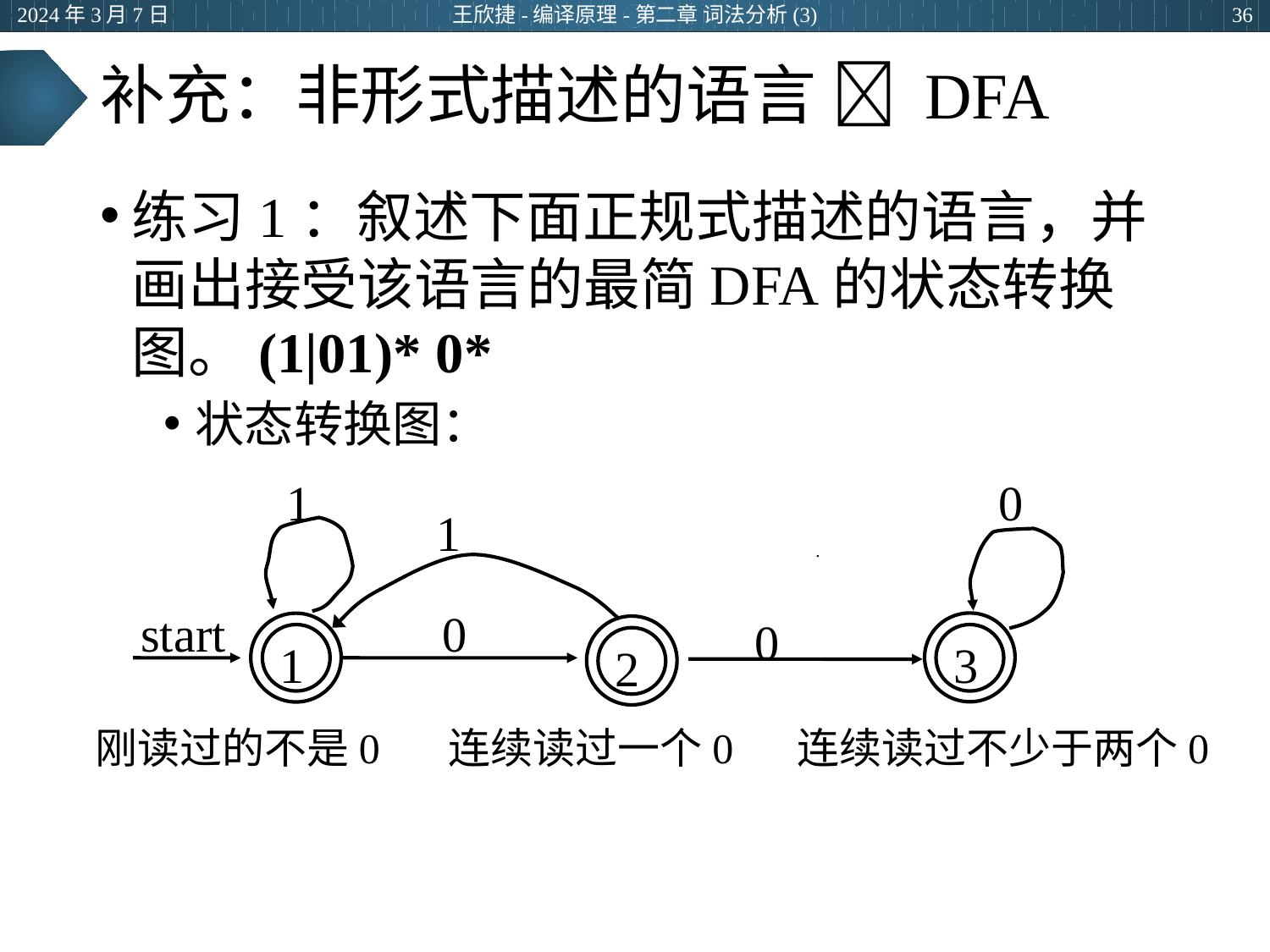

2024年3月7日
王欣捷-编译原理-第二章 词法分析(3)
36
# 补充：非形式描述的语言 ↔ DFA
练习1：叙述下面正规式描述的语言，并画出接受该语言的最简DFA的状态转换图。(1|01)* 0*
状态转换图：
1
0
1

.

start
0
0

3

1

2

刚读过的不是0
连续读过一个0
连续读过不少于两个0